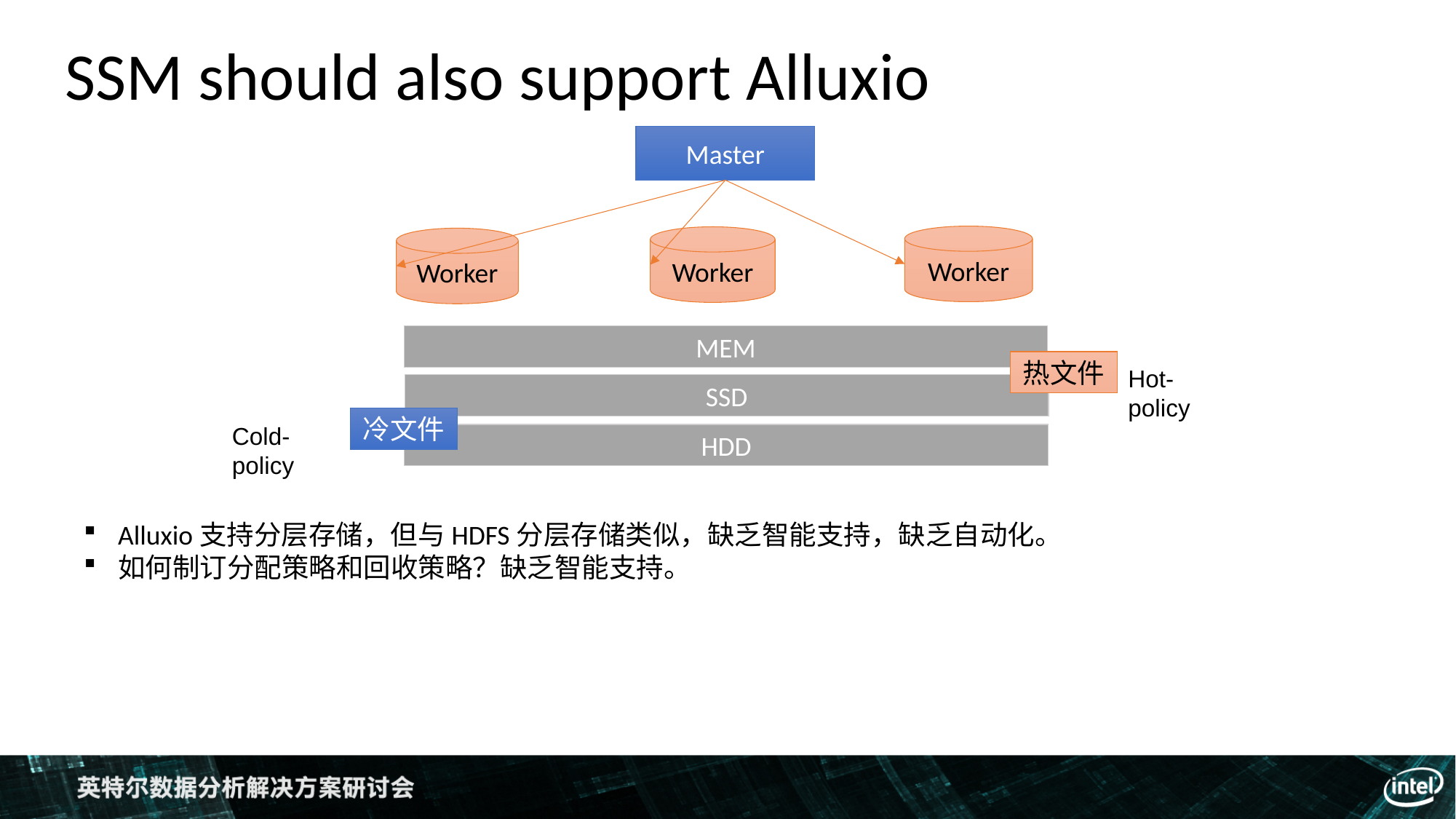

SSM should also support Alluxio
Master
Worker
Worker
Worker
MEM
热文件
Hot-policy
SSD
冷文件
Cold-policy
HDD
Alluxio支持分层存储，但与HDFS分层存储类似，缺乏智能支持，缺乏自动化。
如何制订分配策略和回收策略？缺乏智能支持。